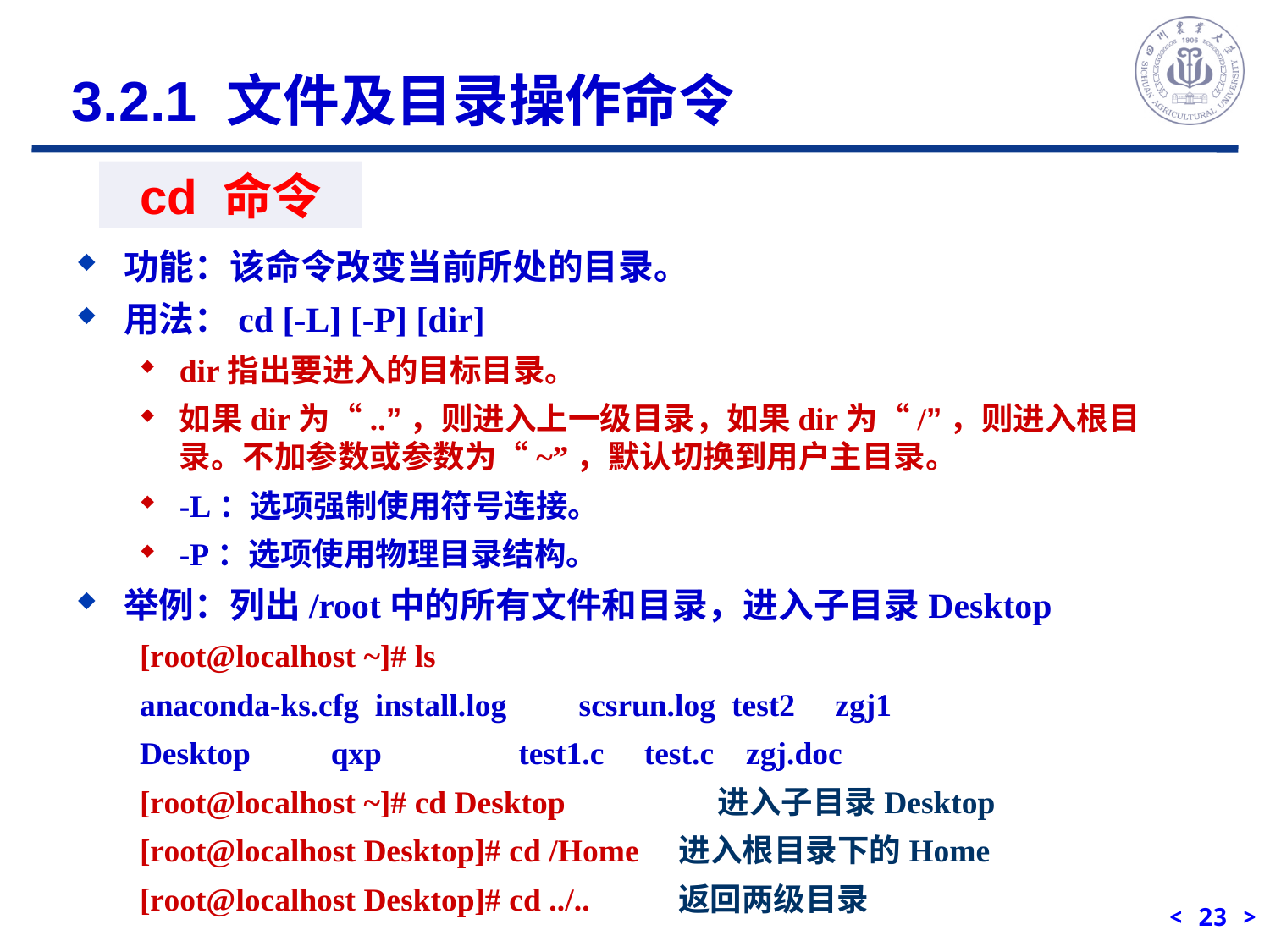

3.2.1 文件及目录操作命令
cd 命令
功能：该命令改变当前所处的目录。
用法：cd [-L] [-P] [dir]
dir指出要进入的目标目录。
如果dir为“..”，则进入上一级目录，如果dir为“/”，则进入根目录。不加参数或参数为“~”，默认切换到用户主目录。
-L：选项强制使用符号连接。
-P：选项使用物理目录结构。
举例：列出/root中的所有文件和目录，进入子目录Desktop
[root@localhost ~]# ls
anaconda-ks.cfg  install.log         scsrun.log  test2     zgj1
Desktop          qxp                 test1.c     test.c    zgj.doc
[root@localhost ~]# cd Desktop                  进入子目录Desktop
[root@localhost Desktop]# cd /Home    进入根目录下的Home
[root@localhost Desktop]# cd ../..          返回两级目录